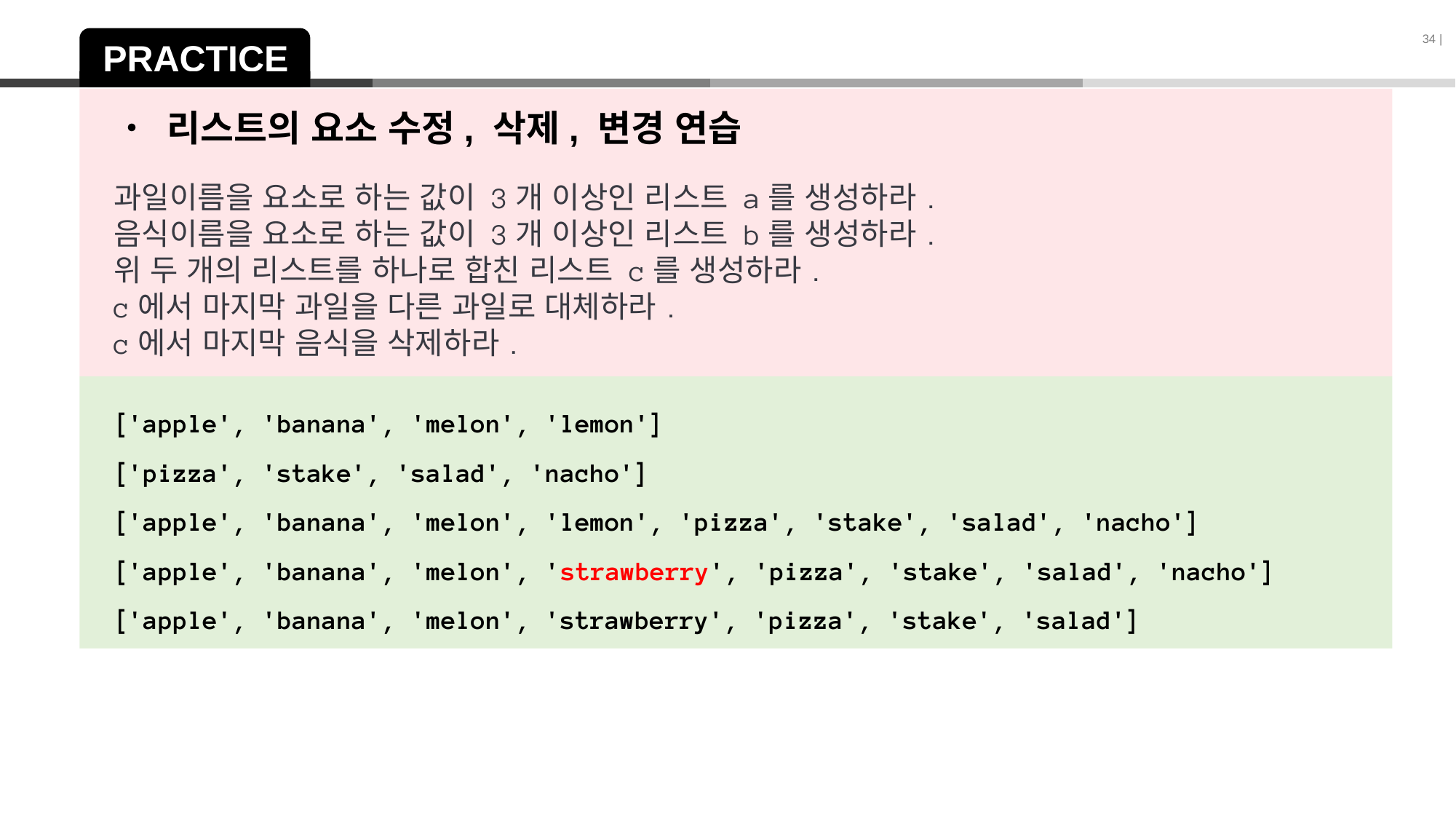

34 |

PRACTICE

• 리스트의 요소 수정, 삭제, 변경 연습

과일이름을 요소로 하는 값이 3개 이상인 리스트 a를 생성하라.
음식이름을 요소로 하는 값이 3개 이상인 리스트 b를 생성하라.
위 두 개의 리스트를 하나로 합친 리스트 c를 생성하라.
c에서 마지막 과일을 다른 과일로 대체하라.
c에서 마지막 음식을 삭제하라.
['apple', 'banana', 'melon', 'lemon']
['pizza', 'stake', 'salad', 'nacho']
['apple', 'banana', 'melon', 'lemon', 'pizza', 'stake', 'salad', 'nacho']
['apple', 'banana', 'melon', 'strawberry', 'pizza', 'stake', 'salad', 'nacho']
['apple', 'banana', 'melon', 'strawberry', 'pizza', 'stake', 'salad']